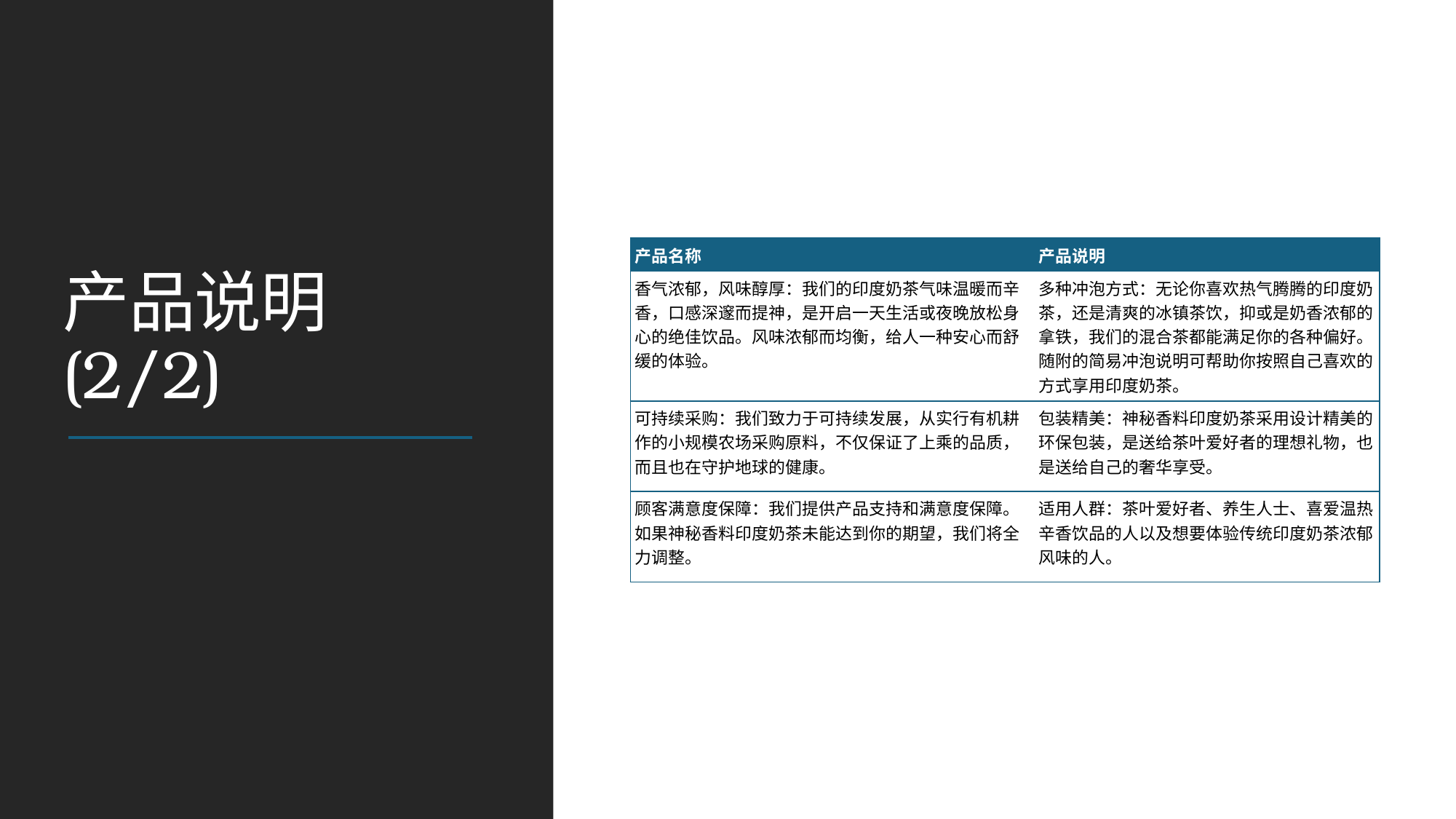

# 产品说明 (2/2)
| 产品名称 | 产品说明 |
| --- | --- |
| 香气浓郁，风味醇厚：我们的印度奶茶气味温暖而辛香，口感深邃而提神，是开启一天生活或夜晚放松身心的绝佳饮品。风味浓郁而均衡，给人一种安心而舒缓的体验。 | 多种冲泡方式：无论你喜欢热气腾腾的印度奶茶，还是清爽的冰镇茶饮，抑或是奶香浓郁的拿铁，我们的混合茶都能满足你的各种偏好。随附的简易冲泡说明可帮助你按照自己喜欢的方式享用印度奶茶。 |
| 可持续采购：我们致力于可持续发展，从实行有机耕作的小规模农场采购原料，不仅保证了上乘的品质，而且也在守护地球的健康。 | 包装精美：神秘香料印度奶茶采用设计精美的环保包装，是送给茶叶爱好者的理想礼物，也是送给自己的奢华享受。 |
| 顾客满意度保障：我们提供产品支持和满意度保障。如果神秘香料印度奶茶未能达到你的期望，我们将全力调整。 | 适用人群：茶叶爱好者、养生人士、喜爱温热辛香饮品的人以及想要体验传统印度奶茶浓郁风味的人。 |